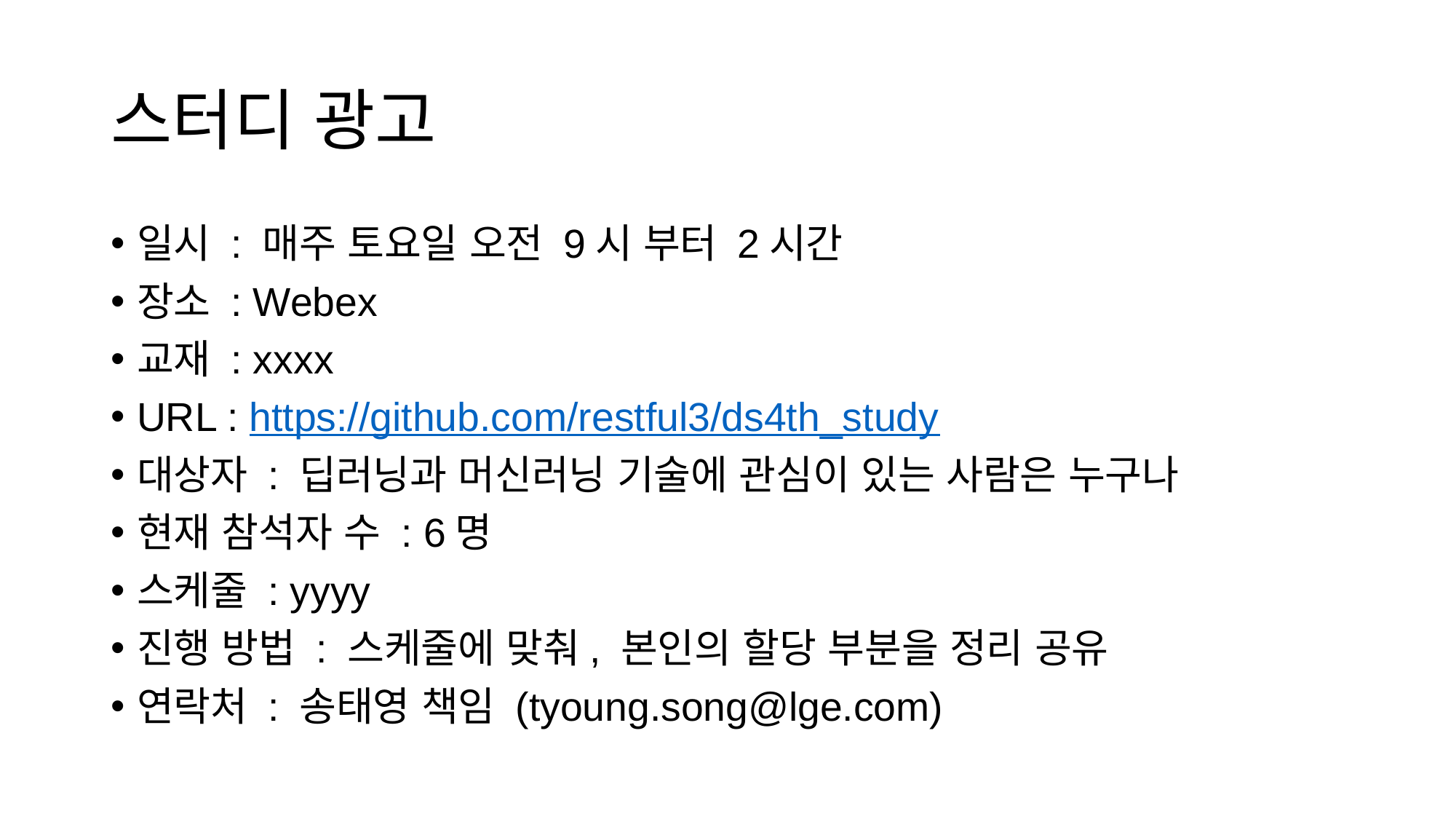

# 스터디 광고
일시 : 매주 토요일 오전 9시 부터 2시간
장소 : Webex
교재 : xxxx
URL : https://github.com/restful3/ds4th_study
대상자 : 딥러닝과 머신러닝 기술에 관심이 있는 사람은 누구나
현재 참석자 수 : 6명
스케줄 : yyyy
진행 방법 : 스케줄에 맞춰, 본인의 할당 부분을 정리 공유
연락처 : 송태영 책임 (tyoung.song@lge.com)